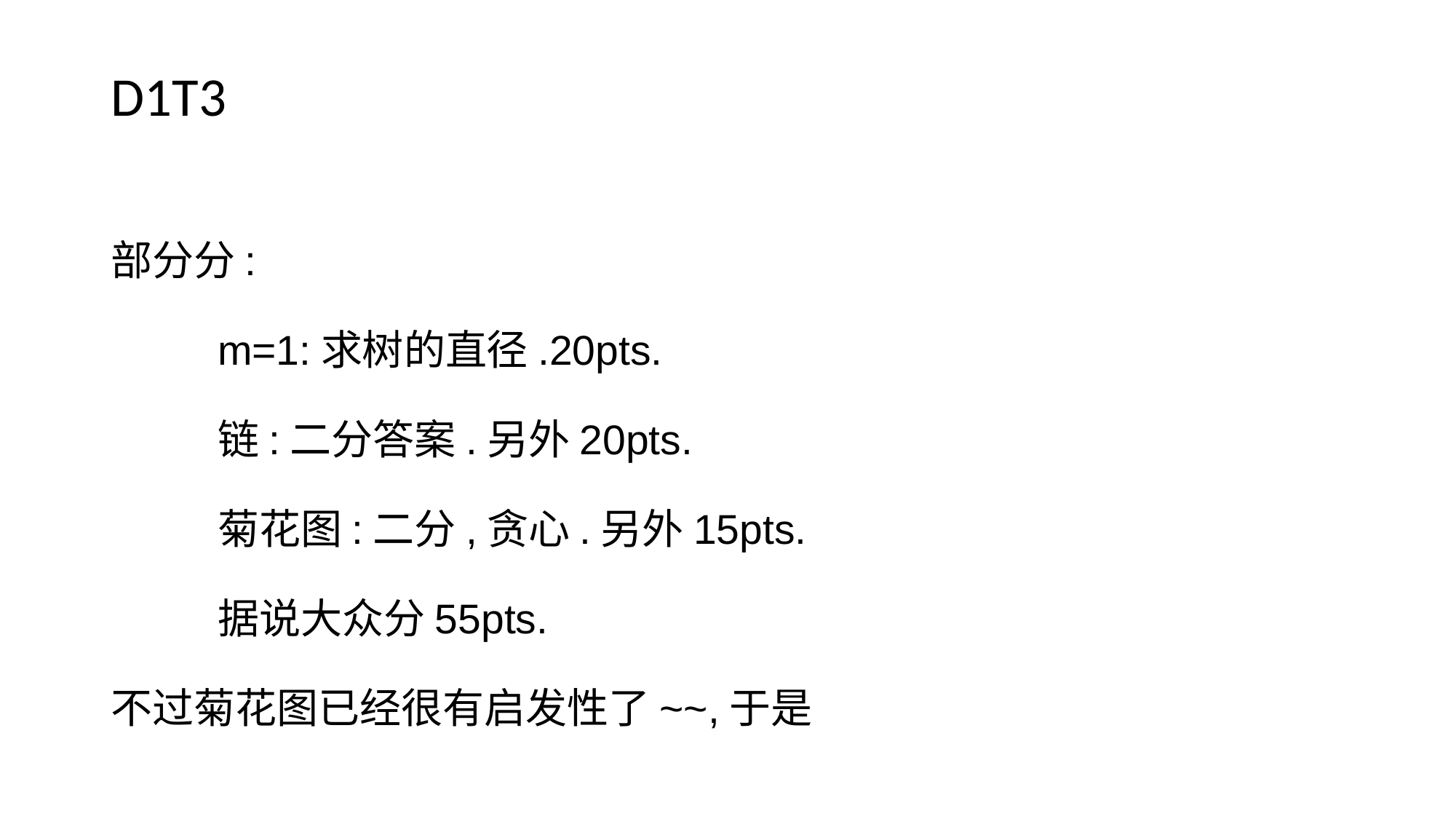

# D1T3
部分分:
	m=1:求树的直径.20pts.
	链:二分答案.另外20pts.
	菊花图:二分,贪心.另外15pts.
	据说大众分55pts.
不过菊花图已经很有启发性了~~,于是